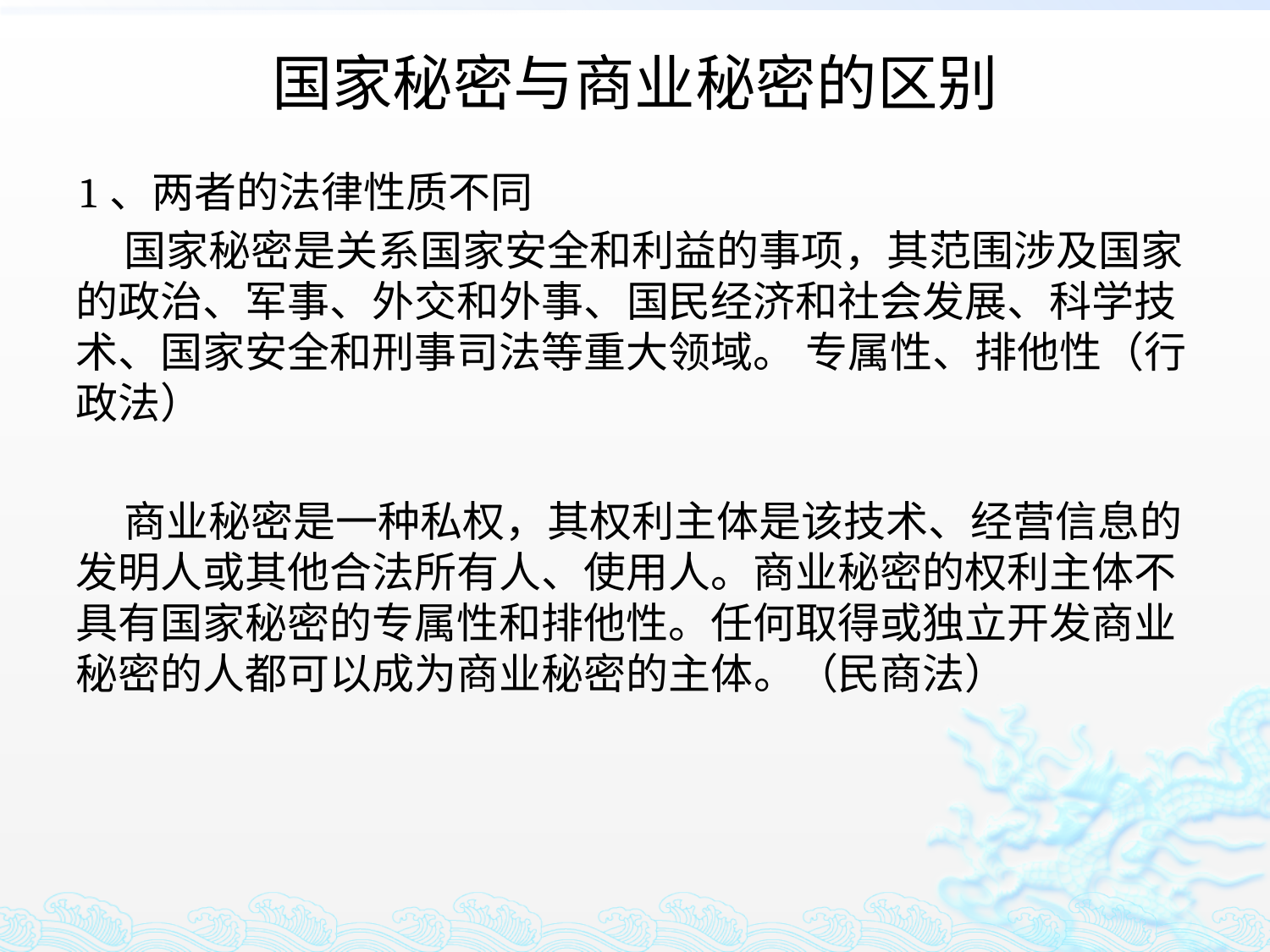

# 国家秘密与商业秘密的区别
1、两者的法律性质不同
    国家秘密是关系国家安全和利益的事项，其范围涉及国家的政治、军事、外交和外事、国民经济和社会发展、科学技术、国家安全和刑事司法等重大领域。 专属性、排他性（行政法）

    商业秘密是一种私权，其权利主体是该技术、经营信息的发明人或其他合法所有人、使用人。商业秘密的权利主体不具有国家秘密的专属性和排他性。任何取得或独立开发商业秘密的人都可以成为商业秘密的主体。（民商法）